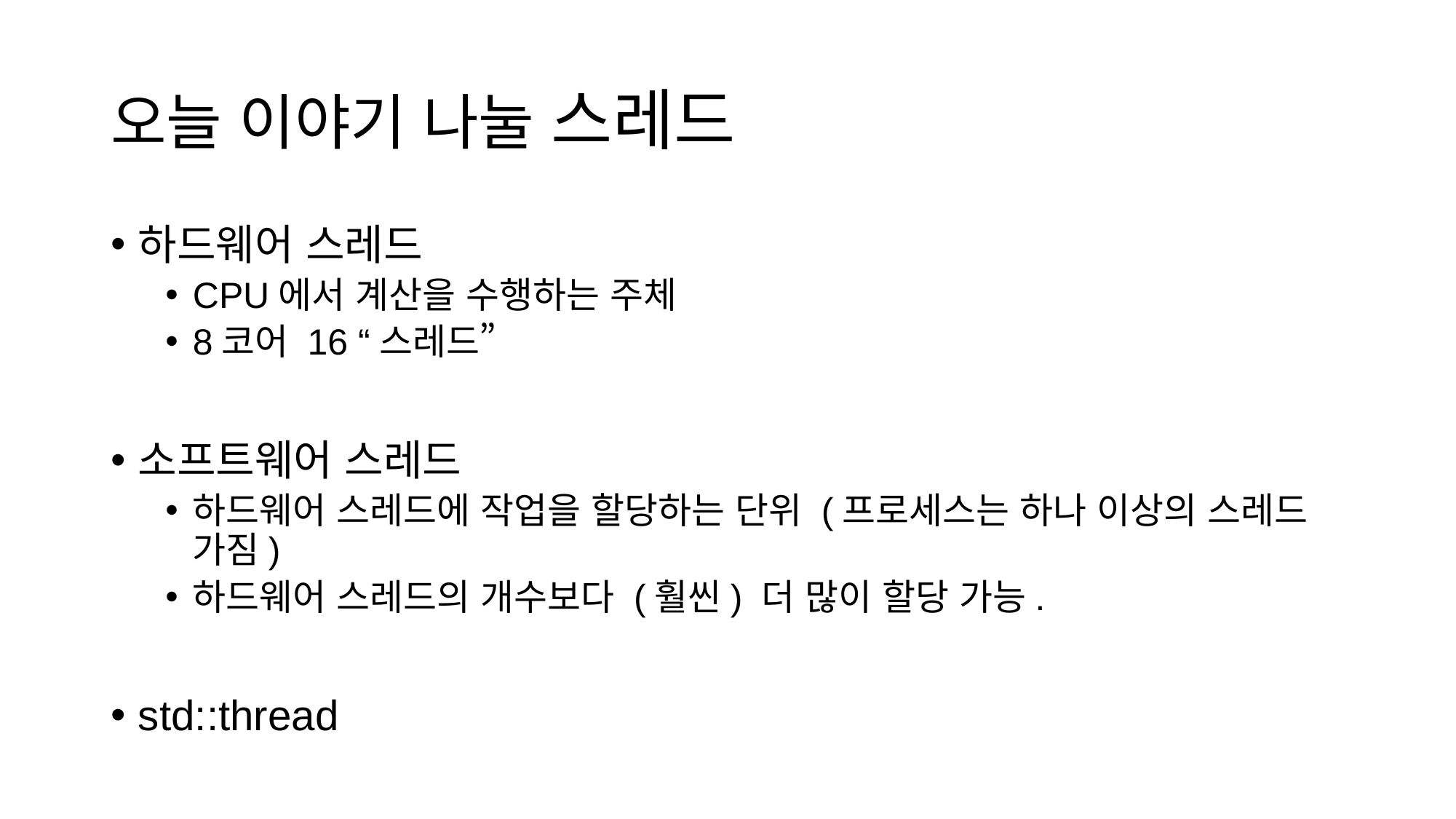

# 오늘 이야기 나눌 스레드
하드웨어 스레드
CPU에서 계산을 수행하는 주체
8코어 16 “스레드”

소프트웨어 스레드
하드웨어 스레드에 작업을 할당하는 단위 (프로세스는 하나 이상의 스레드 가짐)
하드웨어 스레드의 개수보다 (훨씬) 더 많이 할당 가능.

std::thread
소프트웨어 스레드를 핸들링하기 위한 C++ 객체